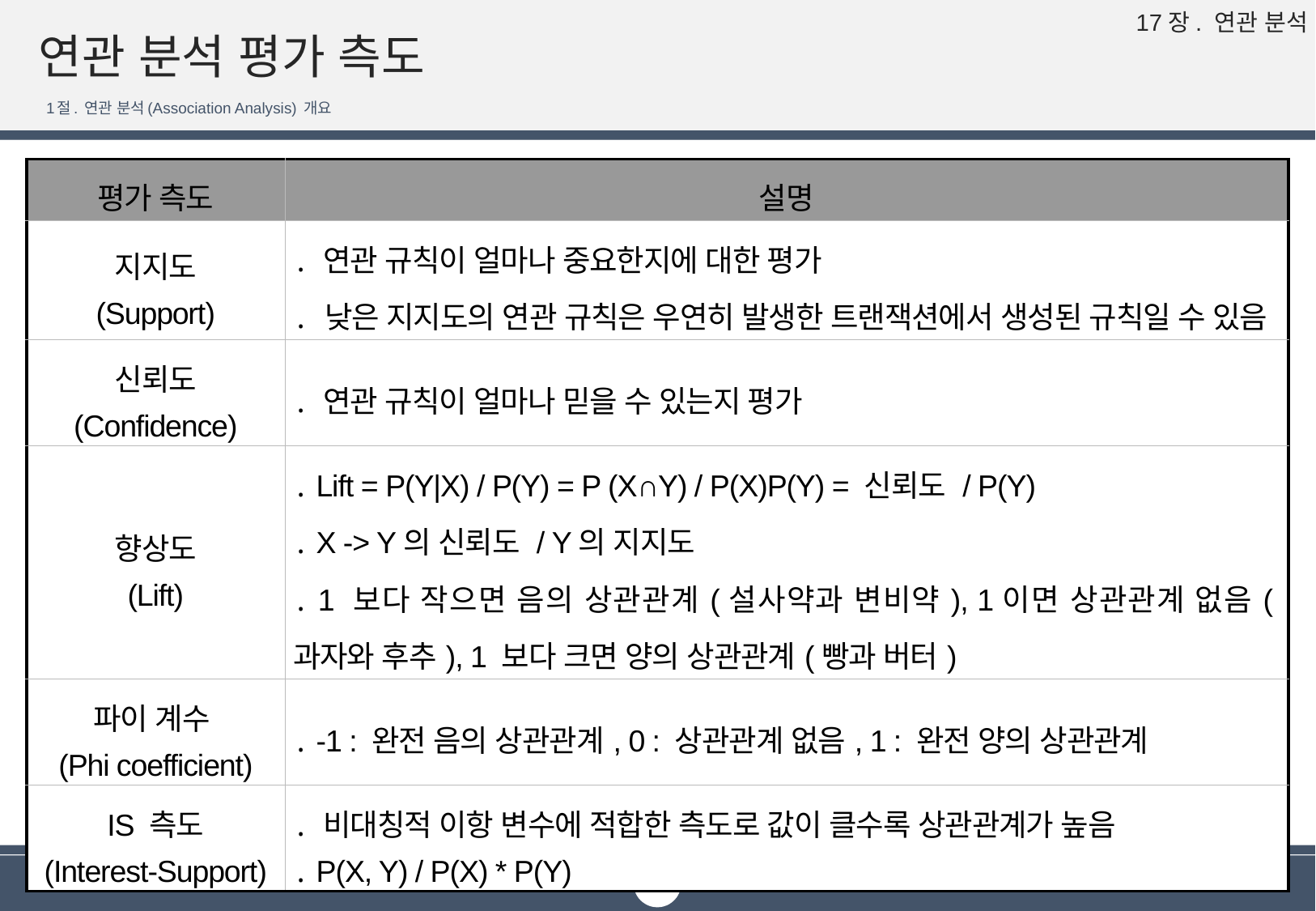

# 연관 분석 평가 측도
1절. 연관 분석(Association Analysis) 개요
| 평가 측도 | 설명 |
| --- | --- |
| 지지도 (Support) | ․ 연관 규칙이 얼마나 중요한지에 대한 평가 ․ 낮은 지지도의 연관 규칙은 우연히 발생한 트랜잭션에서 생성된 규칙일 수 있음 |
| 신뢰도 (Confidence) | ․ 연관 규칙이 얼마나 믿을 수 있는지 평가 |
| 향상도 (Lift) | ․ Lift = P(Y|X) / P(Y) = P (X∩Y) / P(X)P(Y) = 신뢰도 / P(Y) ․ X -> Y의 신뢰도 / Y의 지지도 ․ 1 보다 작으면 음의 상관관계(설사약과 변비약), 1이면 상관관계 없음(과자와 후추), 1 보다 크면 양의 상관관계(빵과 버터) |
| 파이 계수 (Phi coefficient) | ․ -1 : 완전 음의 상관관계, 0 : 상관관계 없음, 1 : 완전 양의 상관관계 |
| IS 측도 (Interest-Support) | ․ 비대칭적 이항 변수에 적합한 측도로 값이 클수록 상관관계가 높음 ․ P(X, Y) / P(X) \* P(Y) |
8